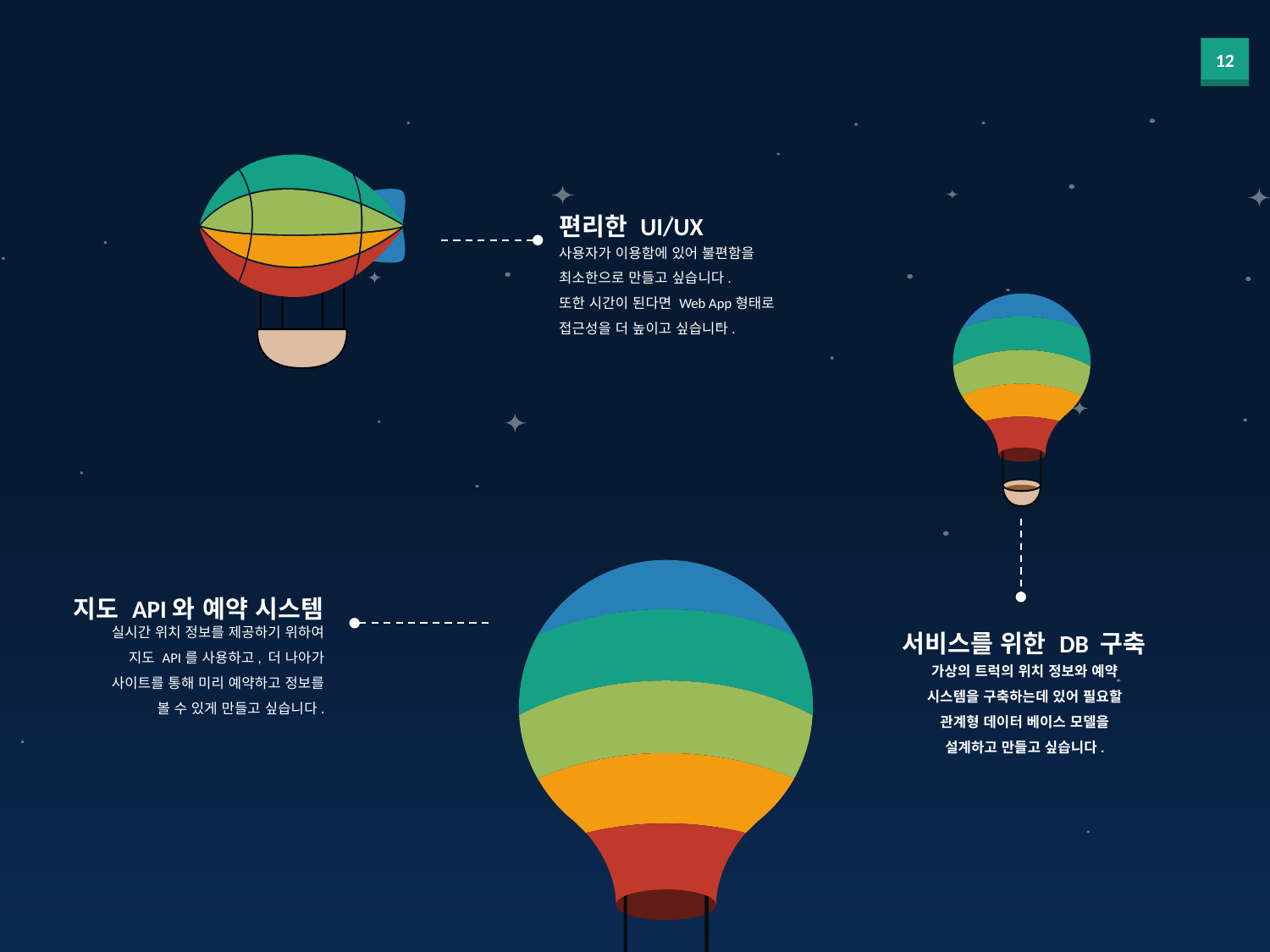

편리한 UI/UX
사용자가 이용함에 있어 불편함을 최소한으로 만들고 싶습니다.
또한 시간이 된다면 Web App형태로
접근성을 더 높이고 싶습니다.

지도 API와 예약 시스템
실시간 위치 정보를 제공하기 위하여 지도 API를 사용하고, 더 나아가 사이트를 통해 미리 예약하고 정보를 볼 수 있게 만들고 싶습니다.
서비스를 위한 DB 구축
가상의 트럭의 위치 정보와 예약 시스템을 구축하는데 있어 필요할 관계형 데이터 베이스 모델을 설계하고 만들고 싶습니다.